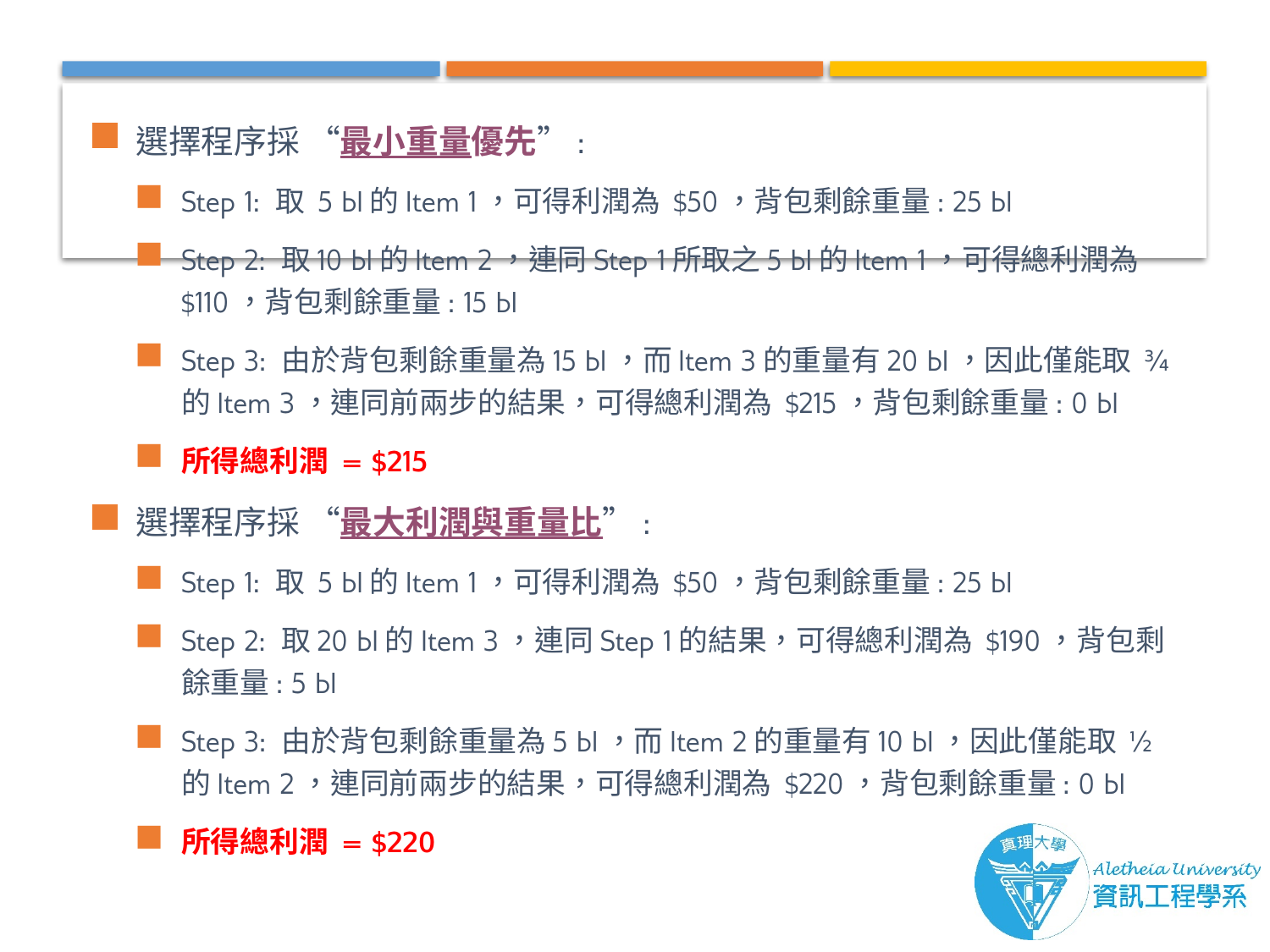

選擇程序採 “最小重量優先”:
Step 1: 取 5 bl的Item 1，可得利潤為 $50，背包剩餘重量: 25 bl
Step 2: 取10 bl的Item 2，連同Step 1所取之5 bl的Item 1，可得總利潤為 $110，背包剩餘重量: 15 bl
Step 3: 由於背包剩餘重量為15 bl，而Item 3的重量有20 bl，因此僅能取 ¾ 的Item 3，連同前兩步的結果，可得總利潤為 $215，背包剩餘重量: 0 bl
所得總利潤 = $215
選擇程序採 “最大利潤與重量比”:
Step 1: 取 5 bl的Item 1，可得利潤為 $50，背包剩餘重量: 25 bl
Step 2: 取20 bl的Item 3，連同Step 1的結果，可得總利潤為 $190，背包剩餘重量: 5 bl
Step 3: 由於背包剩餘重量為5 bl，而Item 2的重量有10 bl，因此僅能取 ½ 的Item 2，連同前兩步的結果，可得總利潤為 $220，背包剩餘重量: 0 bl
所得總利潤 = $220